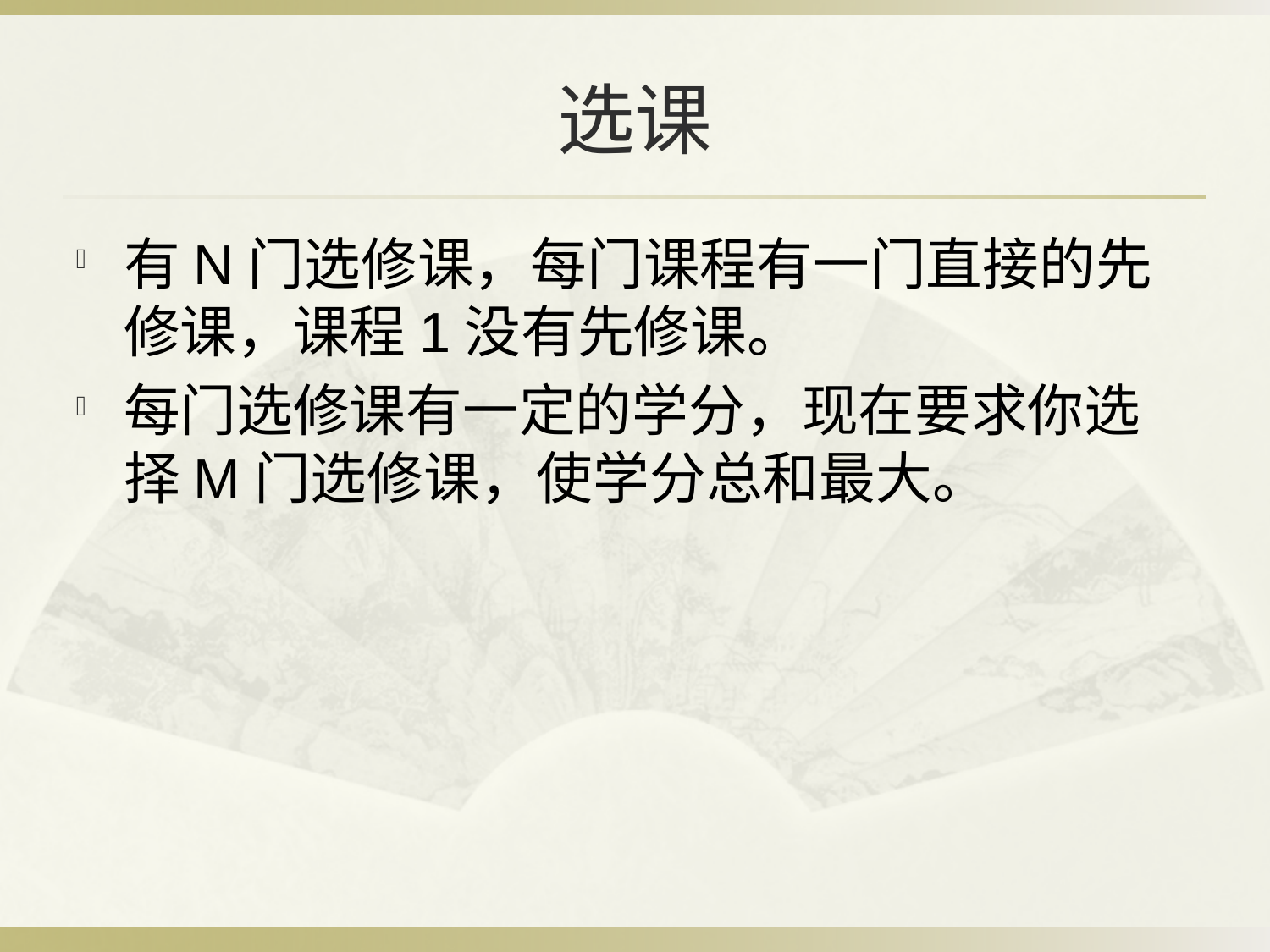

# 选课
有N门选修课，每门课程有一门直接的先修课，课程1没有先修课。
每门选修课有一定的学分，现在要求你选择M门选修课，使学分总和最大。